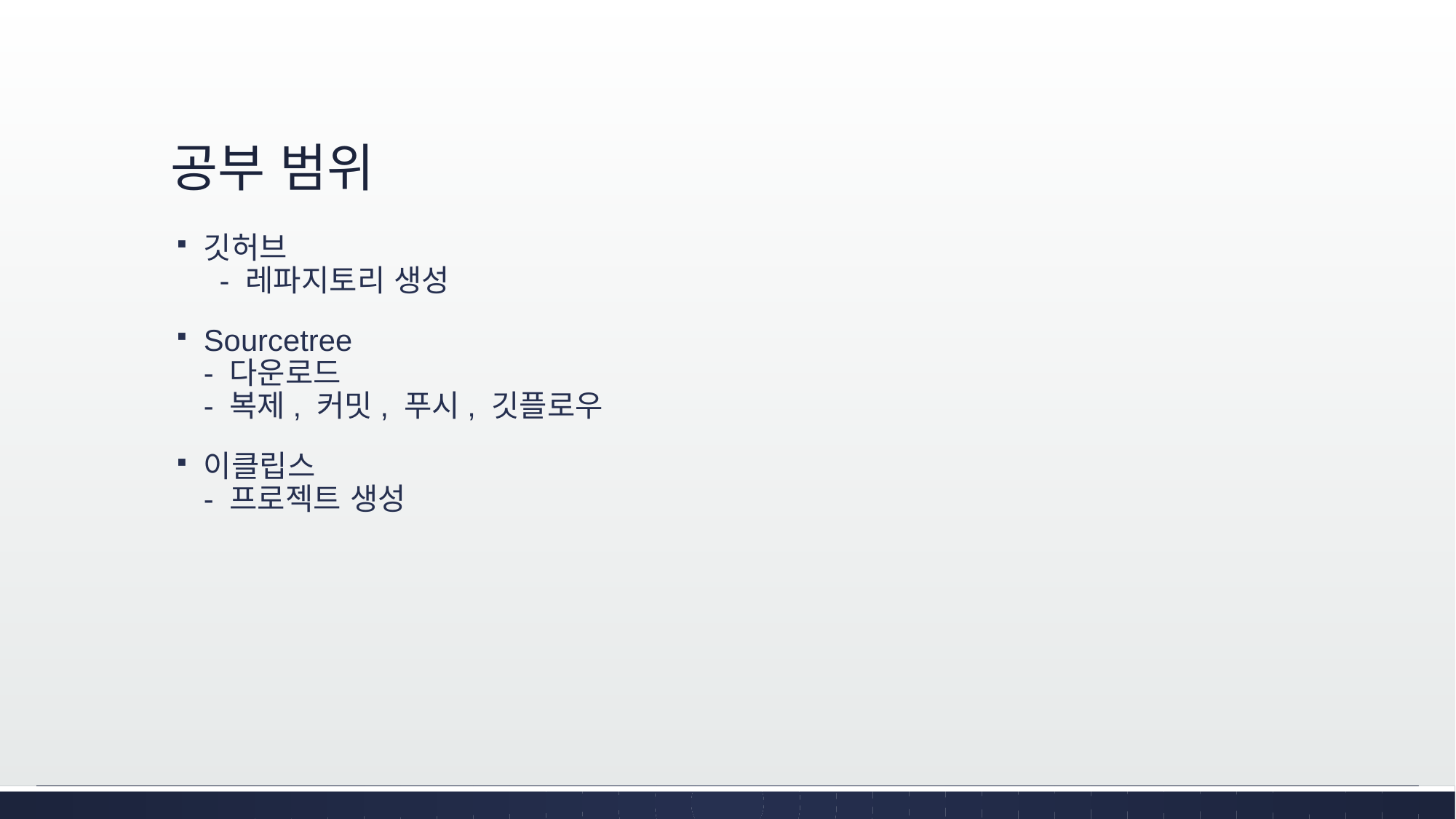

# 공부 범위
깃허브
 - 레파지토리 생성
Sourcetree
- 다운로드
- 복제, 커밋, 푸시, 깃플로우
이클립스
- 프로젝트 생성